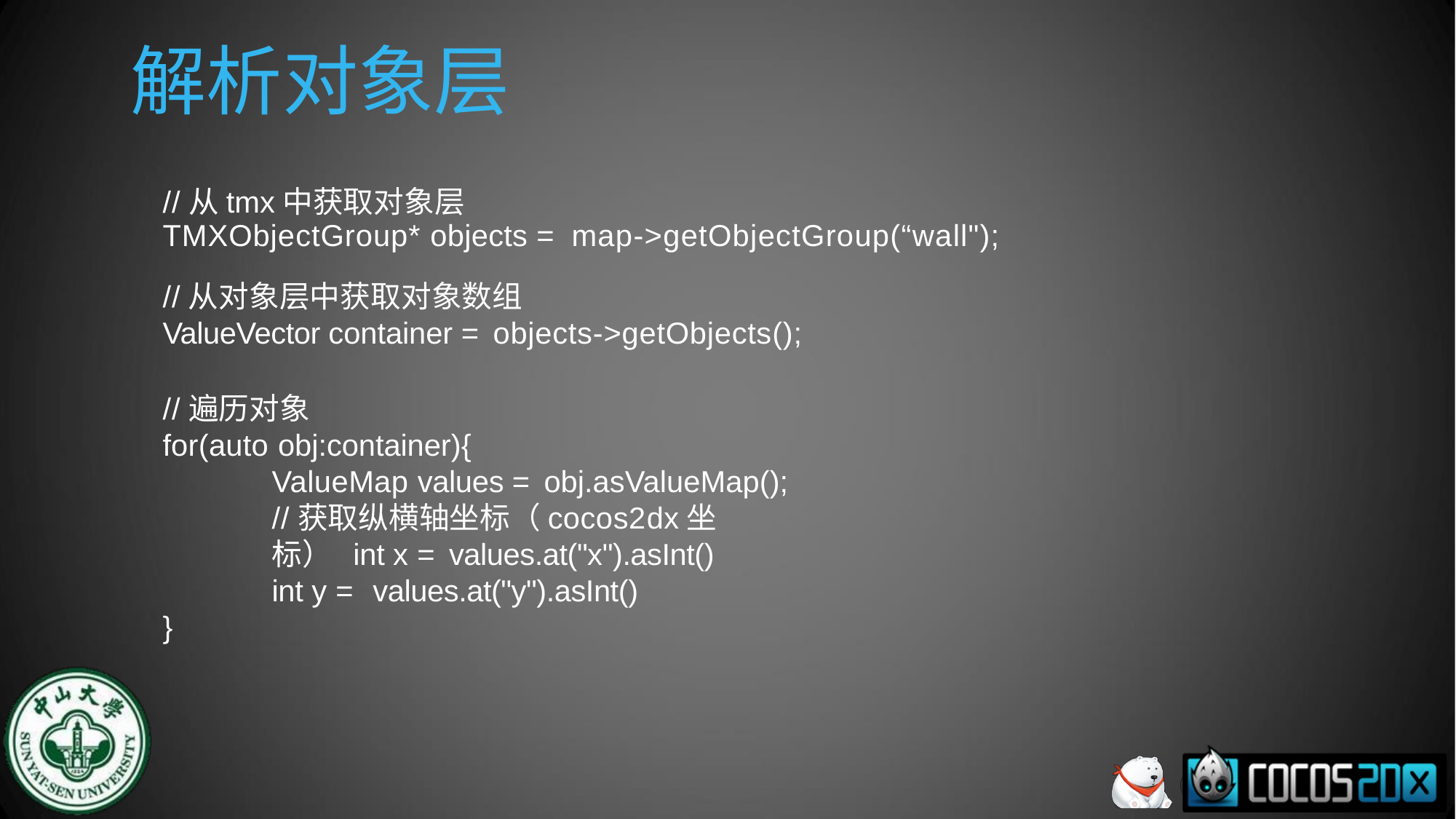

# 解析对象层
//从tmx中获取对象层
TMXObjectGroup* objects = map->getObjectGroup(“wall");
//从对象层中获取对象数组
ValueVector container = objects->getObjects();

//遍历对象
for(auto obj:container){
ValueMap values = obj.asValueMap();
//获取纵横轴坐标（cocos2dx坐标）  int x = values.at("x").asInt()
int y = values.at("y").asInt()
}